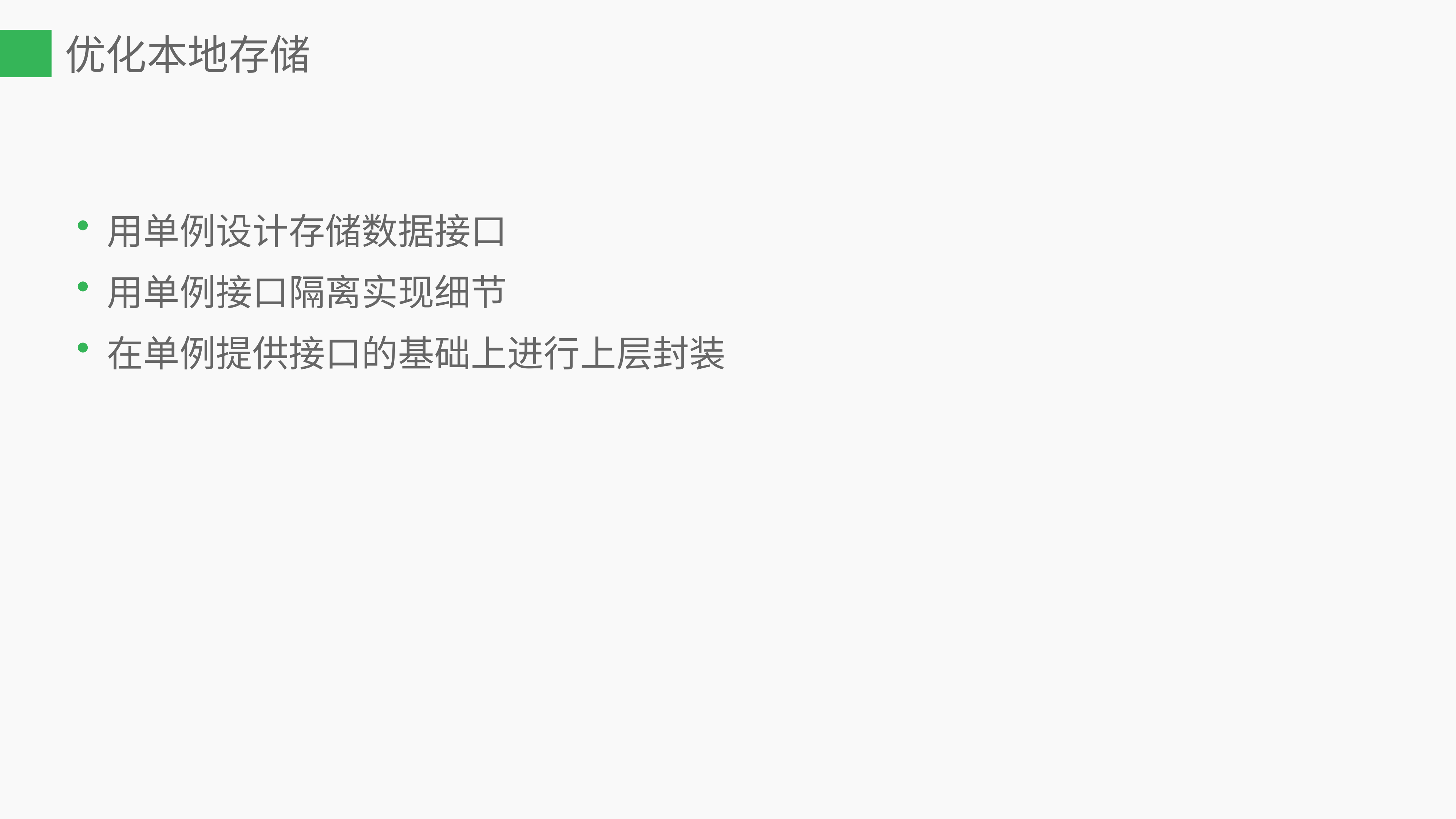

优化本地存储

用单例设计存储数据接口
用单例接口隔离实现细节
在单例提供接口的基础上进行上层封装